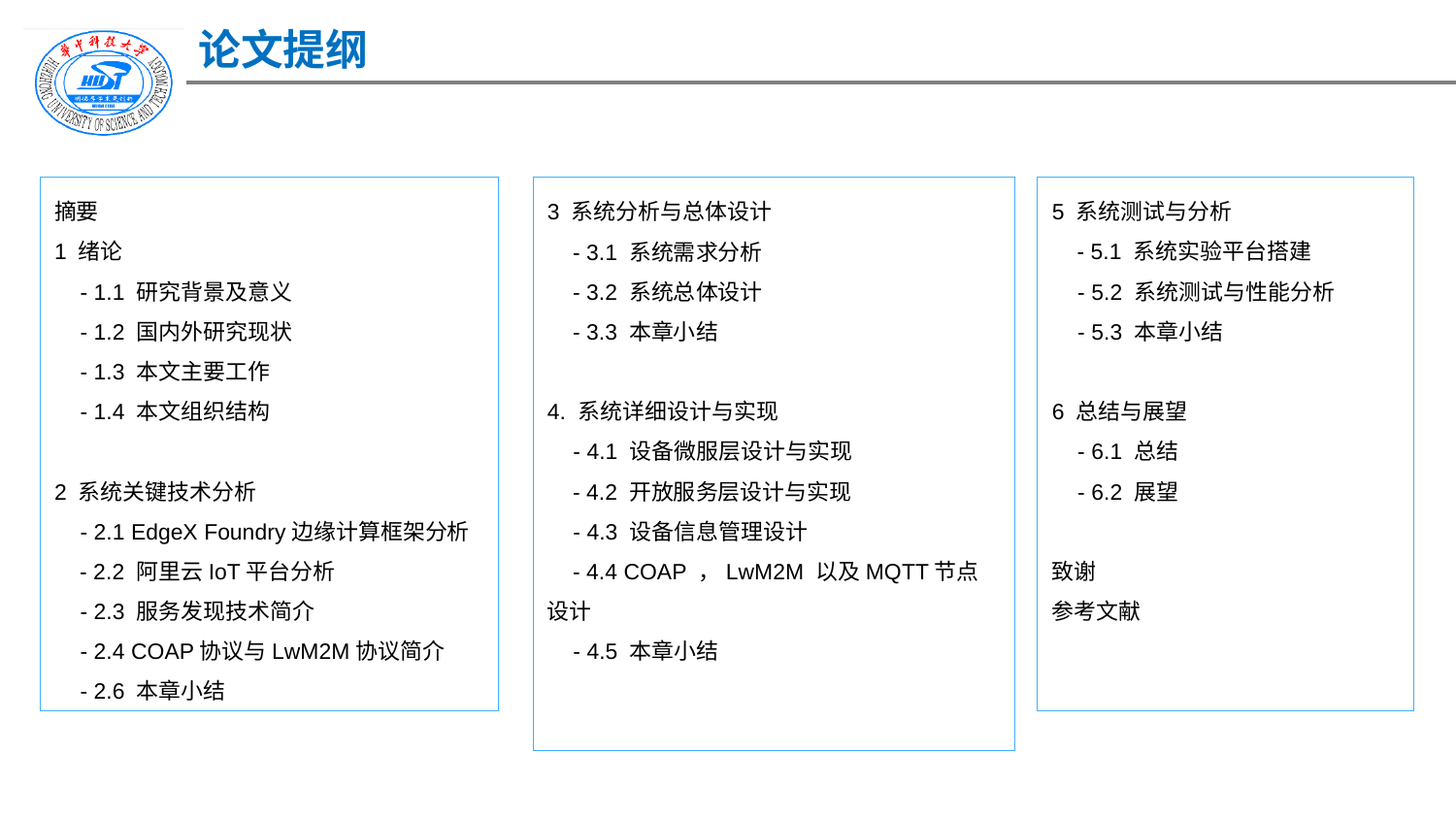

论文提纲
摘要
1 绪论
    - 1.1 研究背景及意义
    - 1.2 国内外研究现状
    - 1.3 本文主要工作
    - 1.4 本文组织结构
2 系统关键技术分析
    - 2.1 EdgeX Foundry边缘计算框架分析
    - 2.2 阿里云IoT平台分析
    - 2.3 服务发现技术简介
    - 2.4 COAP协议与LwM2M协议简介
    - 2.6 本章小结
5 系统测试与分析
    - 5.1 系统实验平台搭建
    - 5.2 系统测试与性能分析
    - 5.3 本章小结
6 总结与展望
    - 6.1 总结
    - 6.2 展望

致谢
参考文献

3 系统分析与总体设计
    - 3.1 系统需求分析
    - 3.2 系统总体设计
    - 3.3 本章小结

4. 系统详细设计与实现
    - 4.1 设备微服层设计与实现
    - 4.2 开放服务层设计与实现
    - 4.3 设备信息管理设计
    - 4.4 COAP ，LwM2M 以及MQTT节点设计
    - 4.5 本章小结